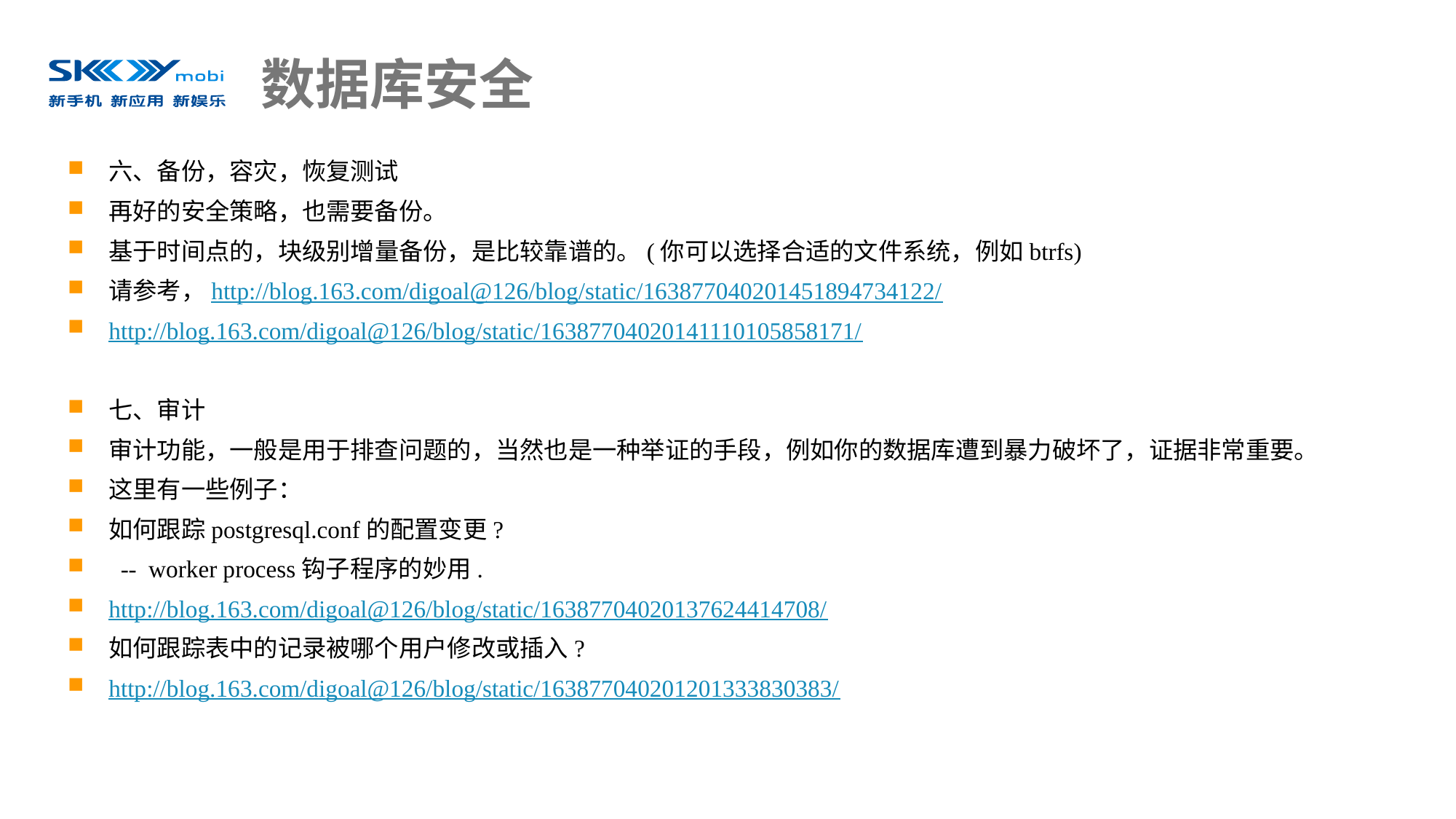

# 数据库安全
六、备份，容灾，恢复测试
再好的安全策略，也需要备份。
基于时间点的，块级别增量备份，是比较靠谱的。(你可以选择合适的文件系统，例如btrfs)
请参考，http://blog.163.com/digoal@126/blog/static/163877040201451894734122/
http://blog.163.com/digoal@126/blog/static/16387704020141110105858171/

七、审计
审计功能，一般是用于排查问题的，当然也是一种举证的手段，例如你的数据库遭到暴力破坏了，证据非常重要。
这里有一些例子：
如何跟踪postgresql.conf的配置变更?
  --  worker process钩子程序的妙用.
http://blog.163.com/digoal@126/blog/static/16387704020137624414708/
如何跟踪表中的记录被哪个用户修改或插入?
http://blog.163.com/digoal@126/blog/static/163877040201201333830383/